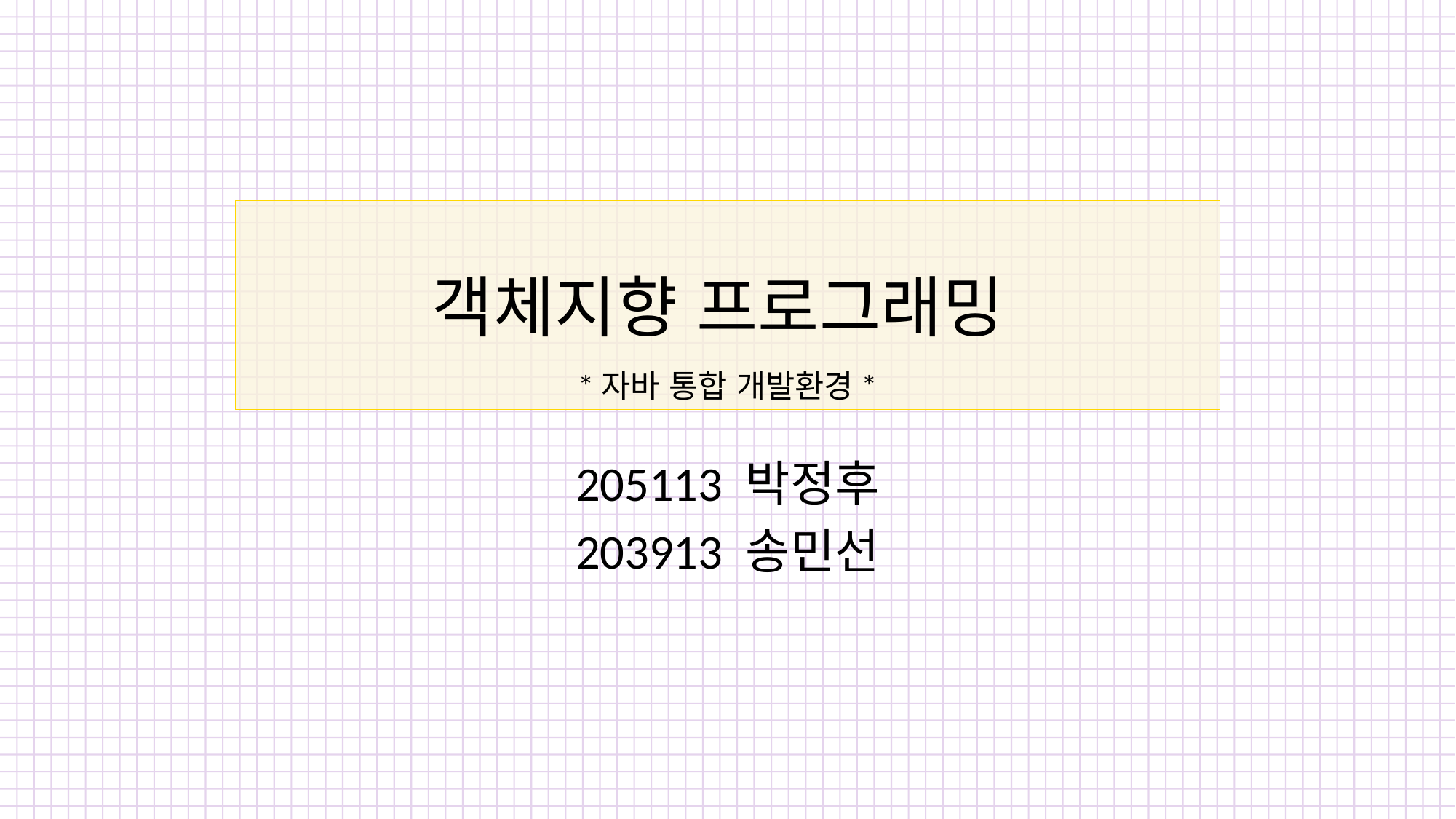

# 객체지향 프로그래밍
*자바 통합 개발환경*
205113 박정후
203913 송민선